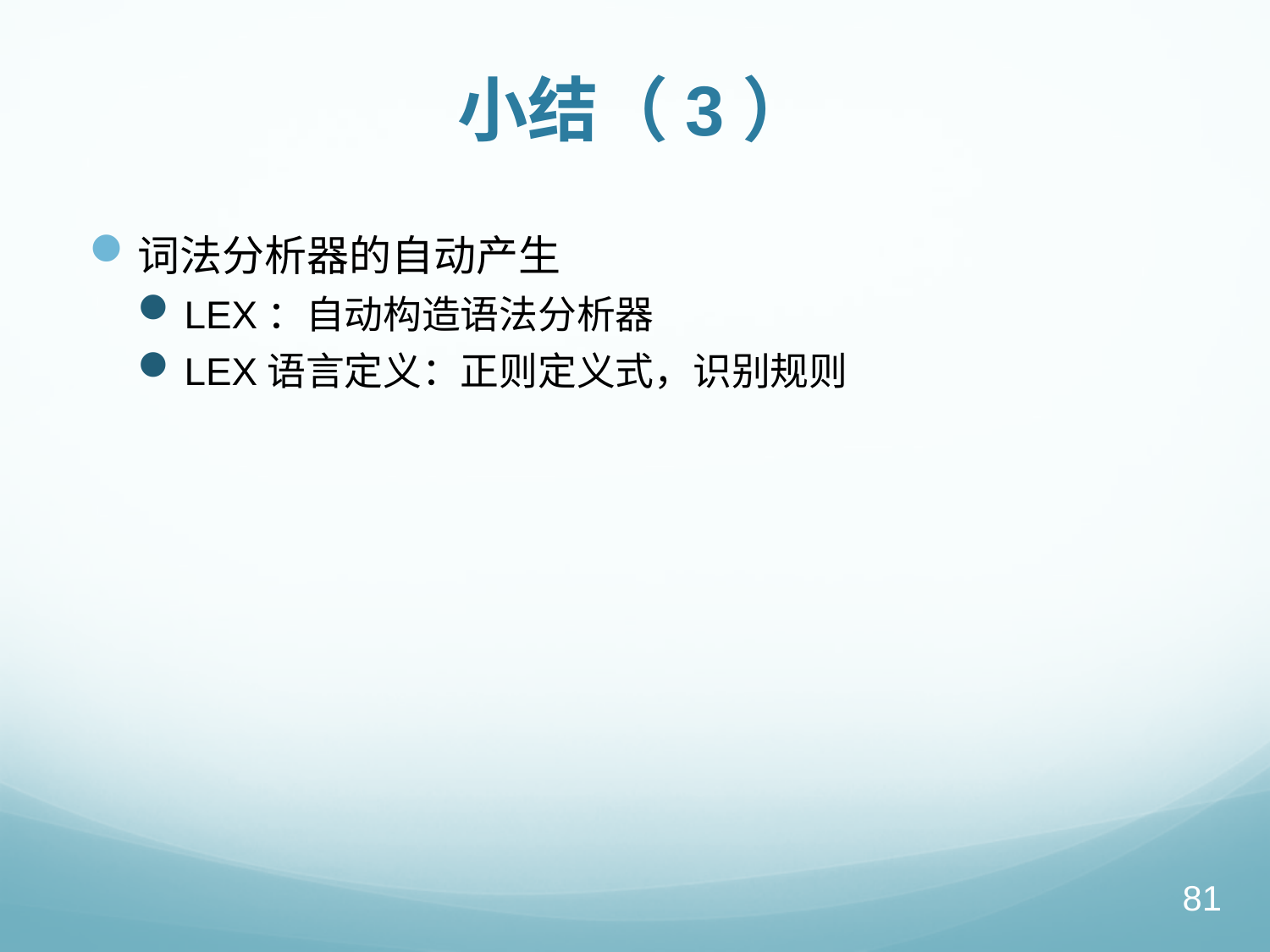

# 小结（3）
词法分析器的自动产生
LEX：自动构造语法分析器
LEX语言定义：正则定义式，识别规则

81